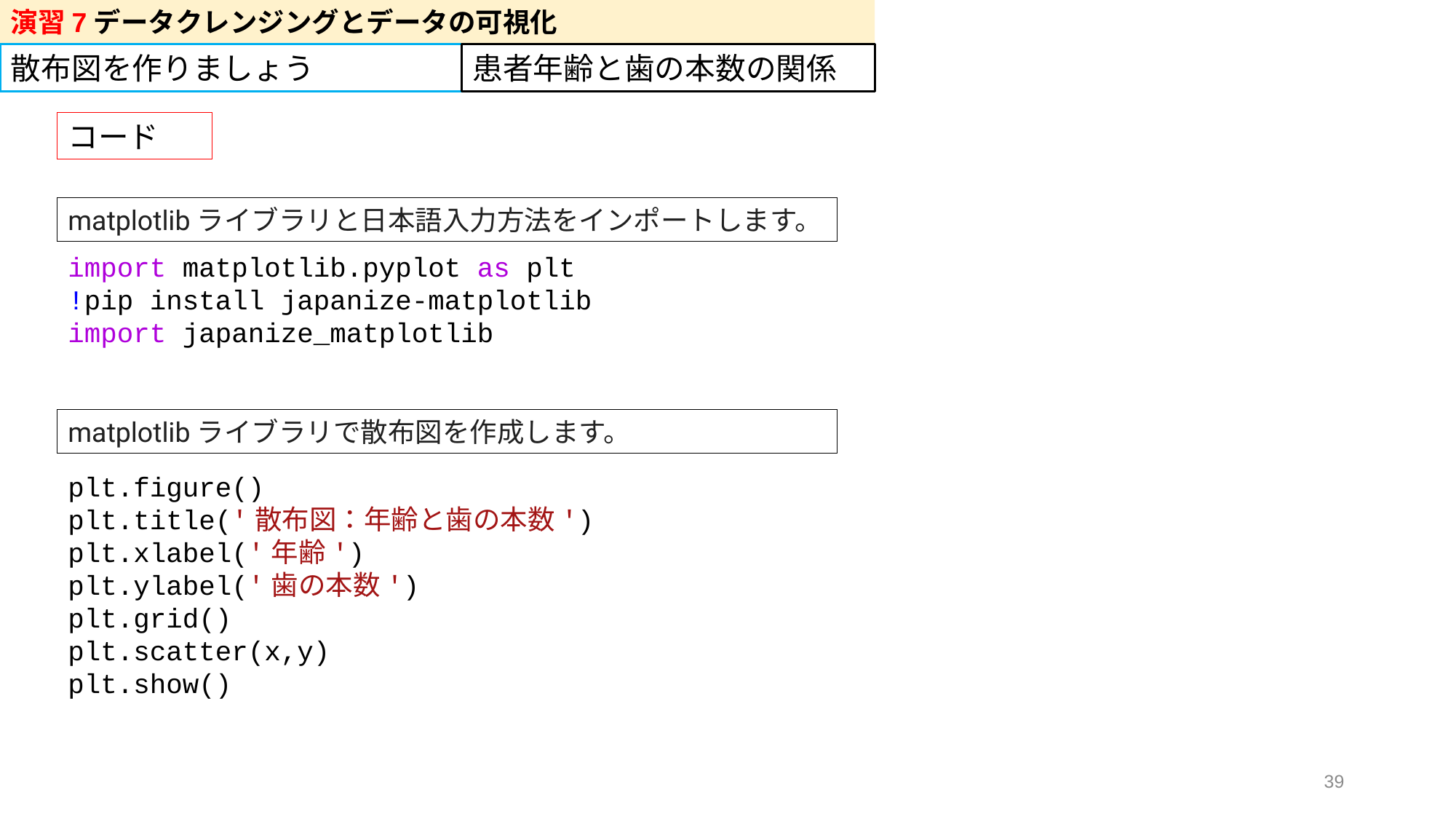

演習7データクレンジングとデータの可視化
散布図を作りましょう
患者年齢と歯の本数の関係
コード
matplotlibライブラリと日本語入力方法をインポートします。
import matplotlib.pyplot as plt
!pip install japanize-matplotlib
import japanize_matplotlib
matplotlibライブラリで散布図を作成します。
plt.figure()
plt.title('散布図：年齢と歯の本数')
plt.xlabel('年齢')
plt.ylabel('歯の本数')
plt.grid()
plt.scatter(x,y)
plt.show()
39